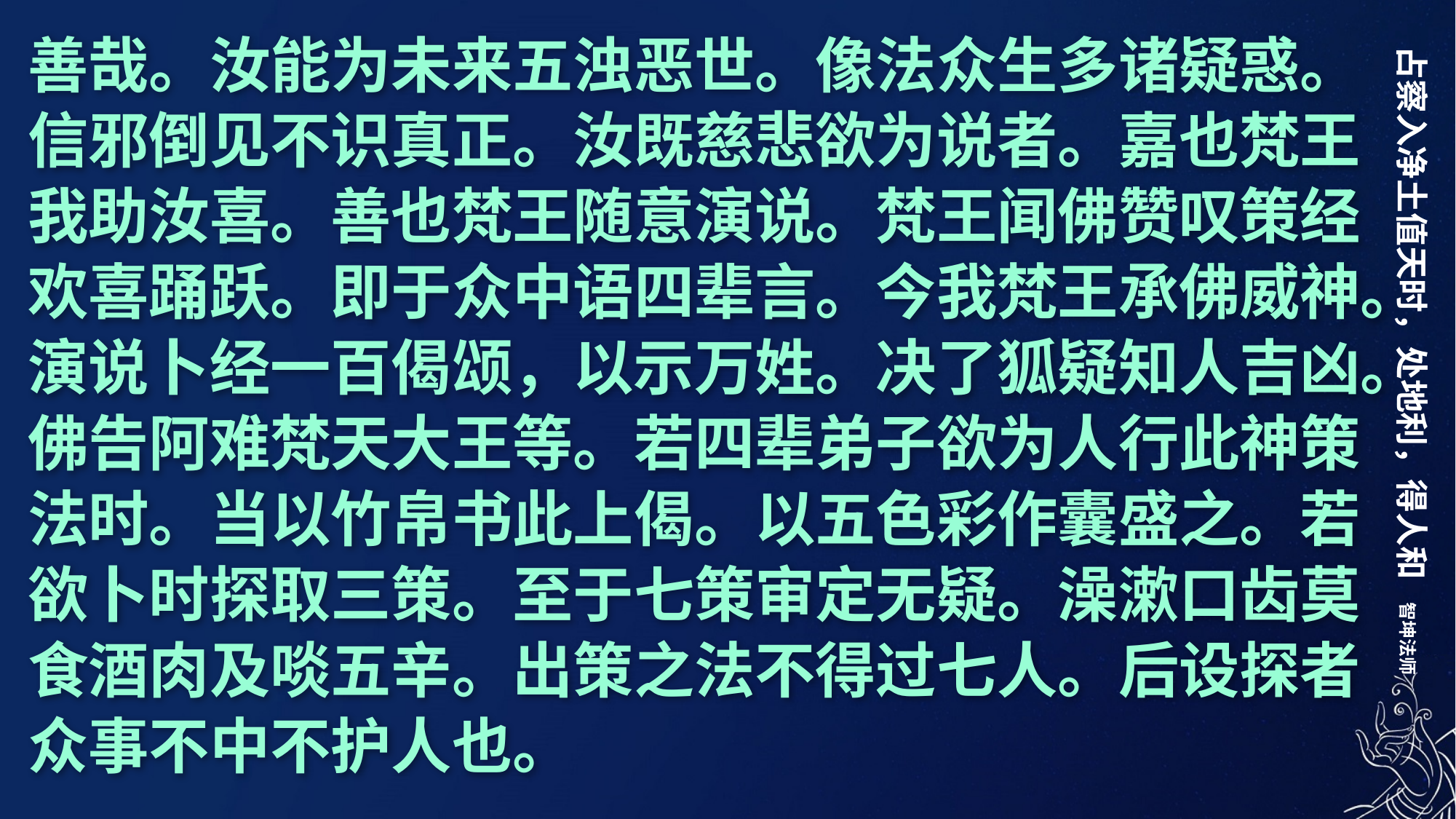

善哉。汝能为未来五浊恶世。像法众生多诸疑惑。信邪倒见不识真正。汝既慈悲欲为说者。嘉也梵王我助汝喜。善也梵王随意演说。梵王闻佛赞叹策经欢喜踊跃。即于众中语四辈言。今我梵王承佛威神。演说卜经一百偈颂，以示万姓。决了狐疑知人吉凶。佛告阿难梵天大王等。若四辈弟子欲为人行此神策法时。当以竹帛书此上偈。以五色彩作囊盛之。若欲卜时探取三策。至于七策审定无疑。澡漱口齿莫食酒肉及啖五辛。出策之法不得过七人。后设探者众事不中不护人也。